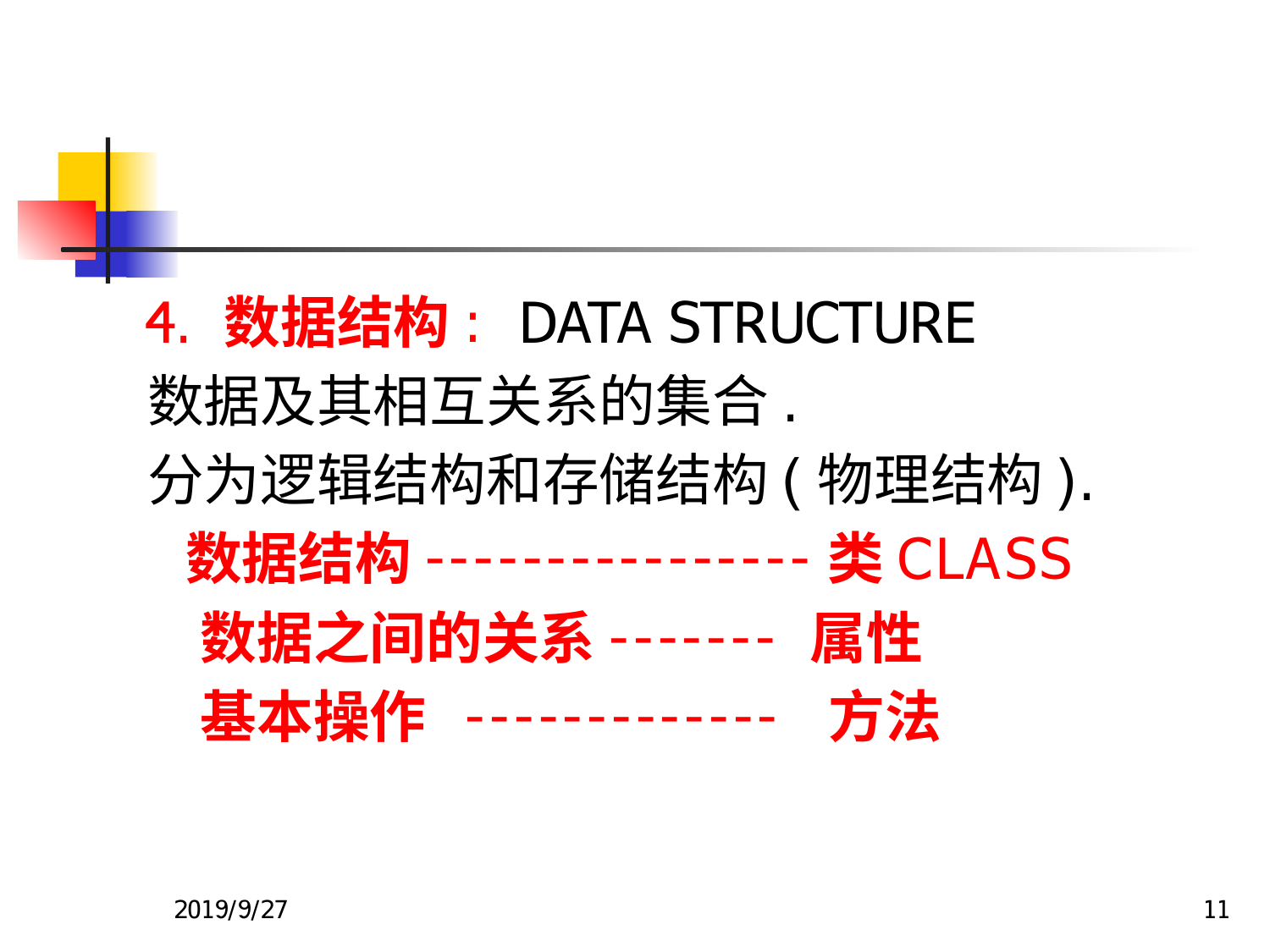

#
     4. 数据结构:  DATA STRUCTURE
      数据及其相互关系的集合.
      分为逻辑结构和存储结构(物理结构).
         数据结构----------------类CLASS
          数据之间的关系------- 属性
          基本操作  -------------  方法

2019/9/27
11